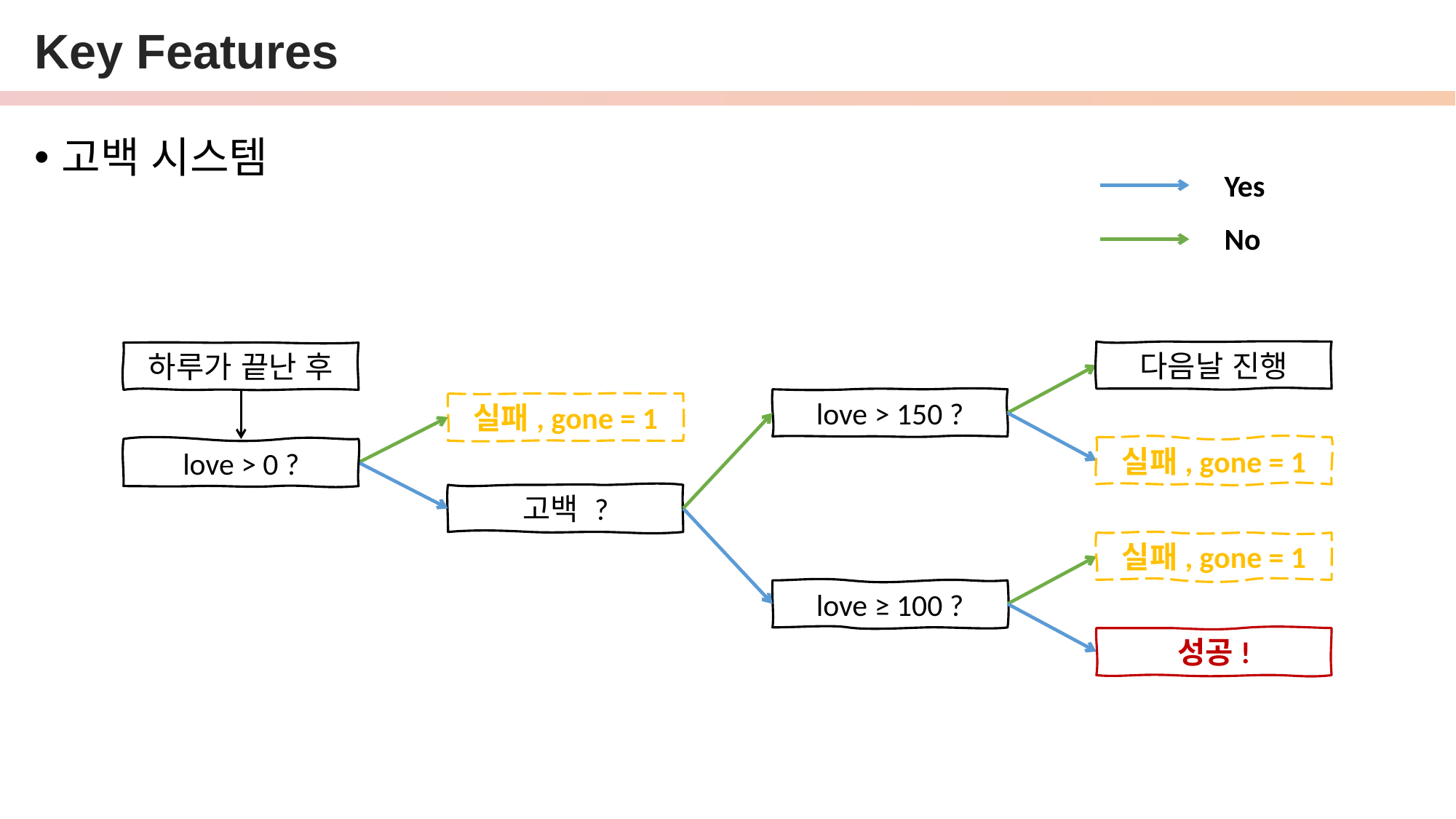

# Key Features
고백 시스템
Yes
No
다음날 진행
실패, gone = 1
하루가 끝난 후
love > 150 ?
love ≥ 100 ?
실패, gone = 1
love > 0 ?
고백 ?
실패, gone = 1
성공!